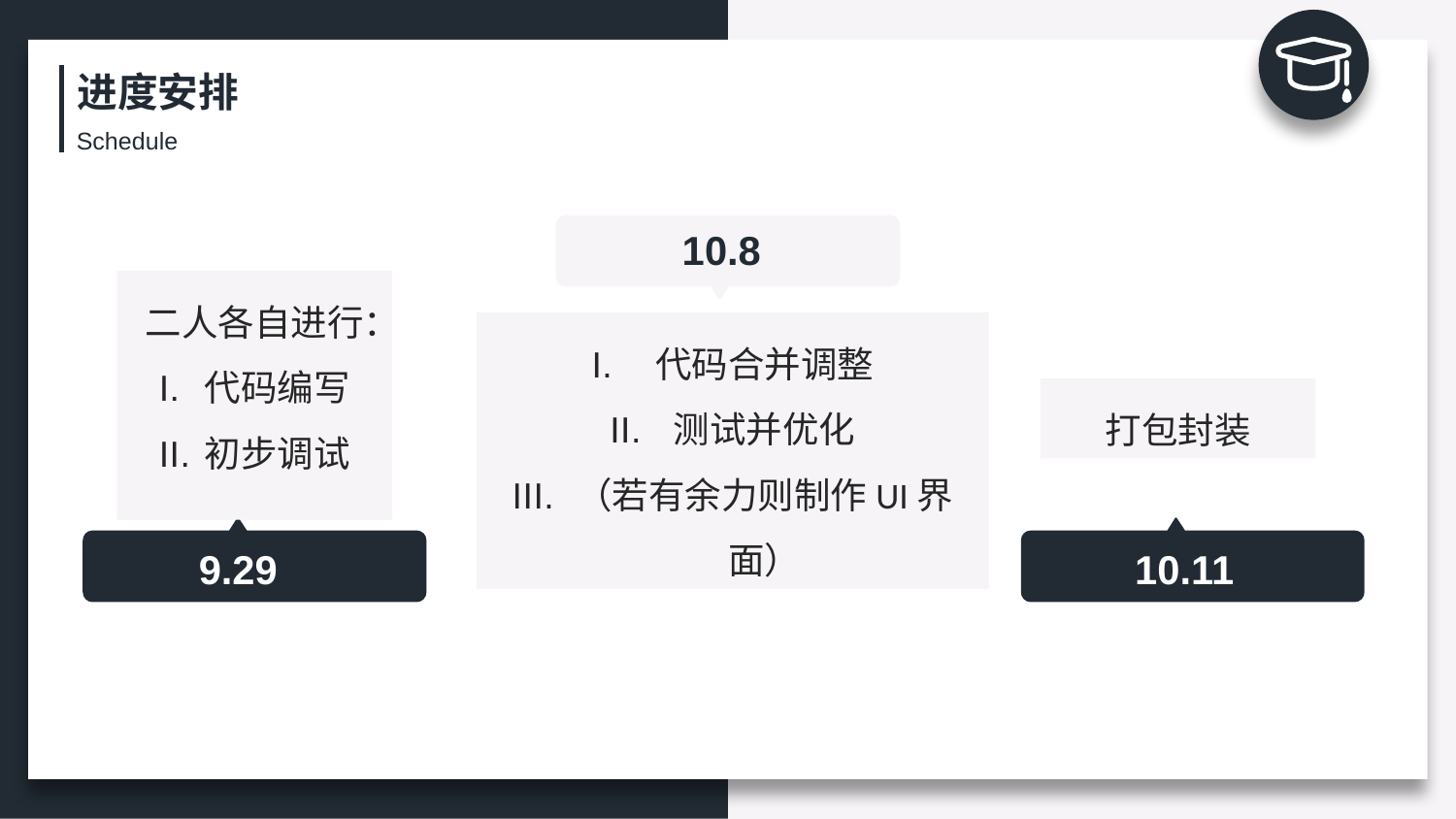

进度安排
Schedule

10.8
二人各自进行：
代码编写
初步调试

代码合并调整
测试并优化
（若有余力则制作UI界面）
打包封装

9.29
10.11